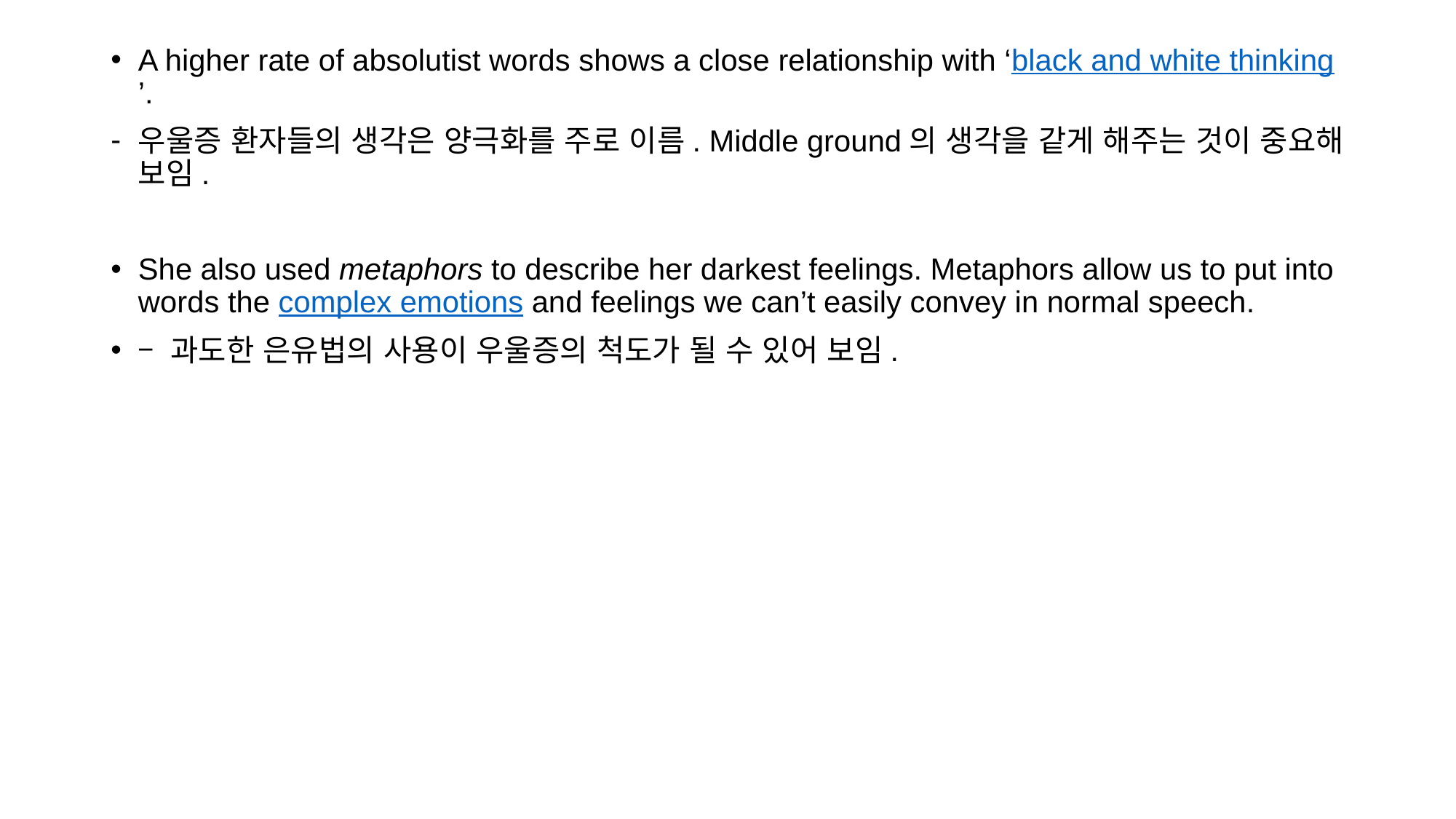

A higher rate of absolutist words shows a close relationship with ‘black and white thinking’.
우울증 환자들의 생각은 양극화를 주로 이름. Middle ground의 생각을 같게 해주는 것이 중요해 보임.

She also used metaphors to describe her darkest feelings. Metaphors allow us to put into words the complex emotions and feelings we can’t easily convey in normal speech.
– 과도한 은유법의 사용이 우울증의 척도가 될 수 있어 보임.